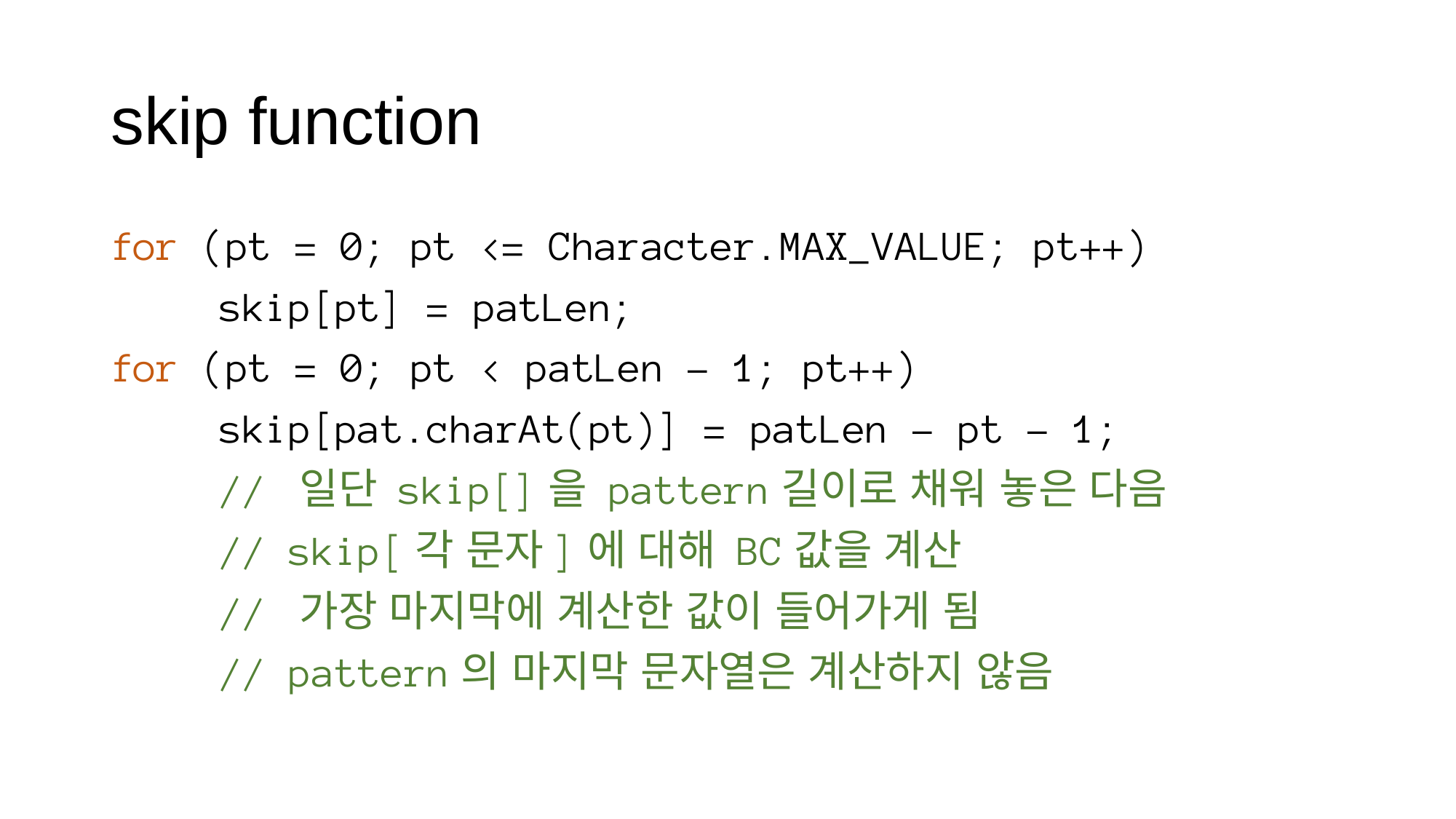

# skip function
for (pt = 0; pt <= Character.MAX_VALUE; pt++)
	skip[pt] = patLen;
for (pt = 0; pt < patLen - 1; pt++)
	skip[pat.charAt(pt)] = patLen - pt - 1;
	// 일단 skip[]을 pattern길이로 채워 놓은 다음
	// skip[각 문자]에 대해 BC값을 계산
	// 가장 마지막에 계산한 값이 들어가게 됨
	// pattern의 마지막 문자열은 계산하지 않음